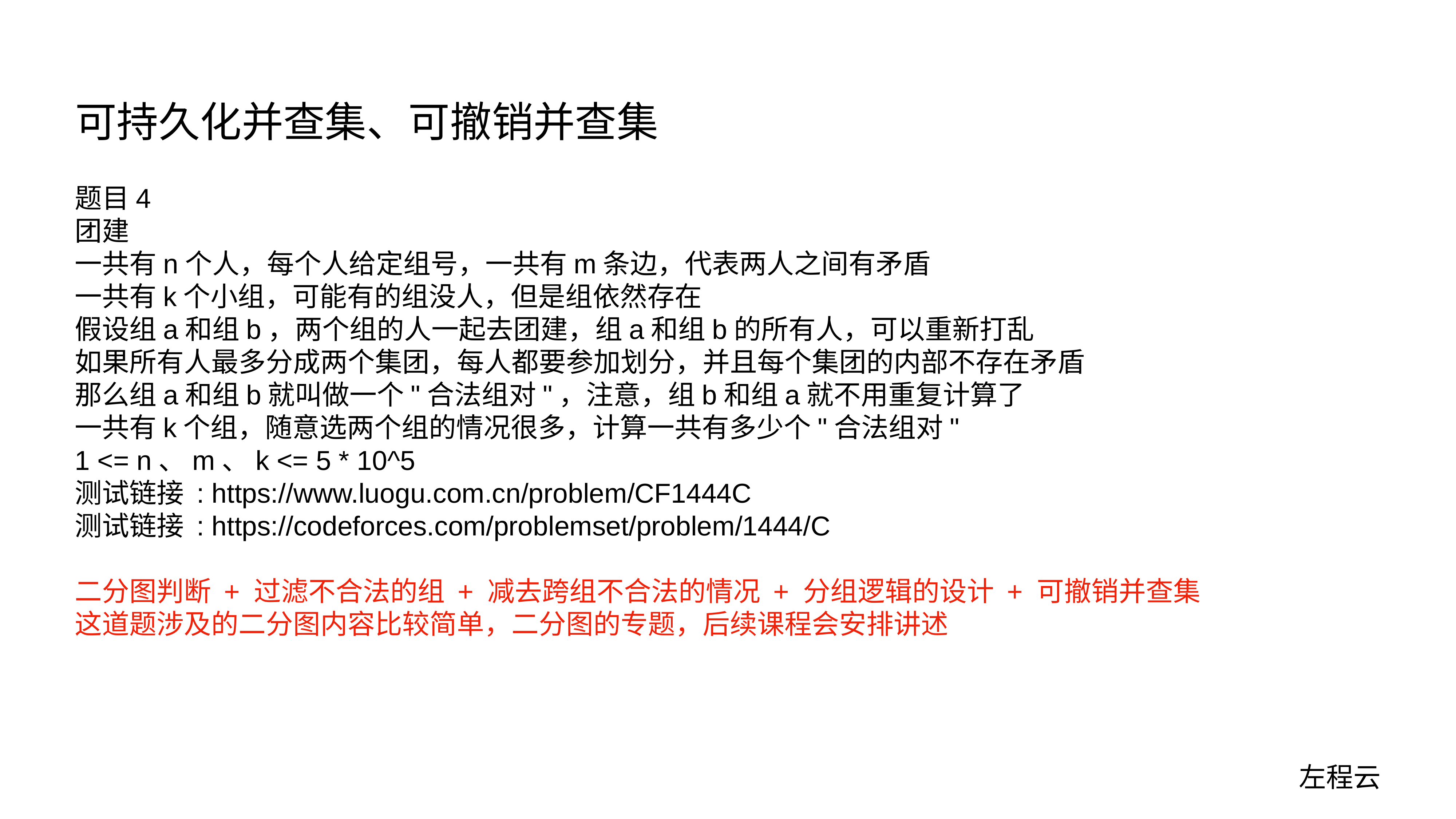

# 可持久化并查集、可撤销并查集
题目4
团建
一共有n个人，每个人给定组号，一共有m条边，代表两人之间有矛盾
一共有k个小组，可能有的组没人，但是组依然存在
假设组a和组b，两个组的人一起去团建，组a和组b的所有人，可以重新打乱
如果所有人最多分成两个集团，每人都要参加划分，并且每个集团的内部不存在矛盾
那么组a和组b就叫做一个"合法组对"，注意，组b和组a就不用重复计算了
一共有k个组，随意选两个组的情况很多，计算一共有多少个"合法组对"
1 <= n、m、k <= 5 * 10^5
测试链接 : https://www.luogu.com.cn/problem/CF1444C
测试链接 : https://codeforces.com/problemset/problem/1444/C

二分图判断 + 过滤不合法的组 + 减去跨组不合法的情况 + 分组逻辑的设计 + 可撤销并查集
这道题涉及的二分图内容比较简单，二分图的专题，后续课程会安排讲述
左程云